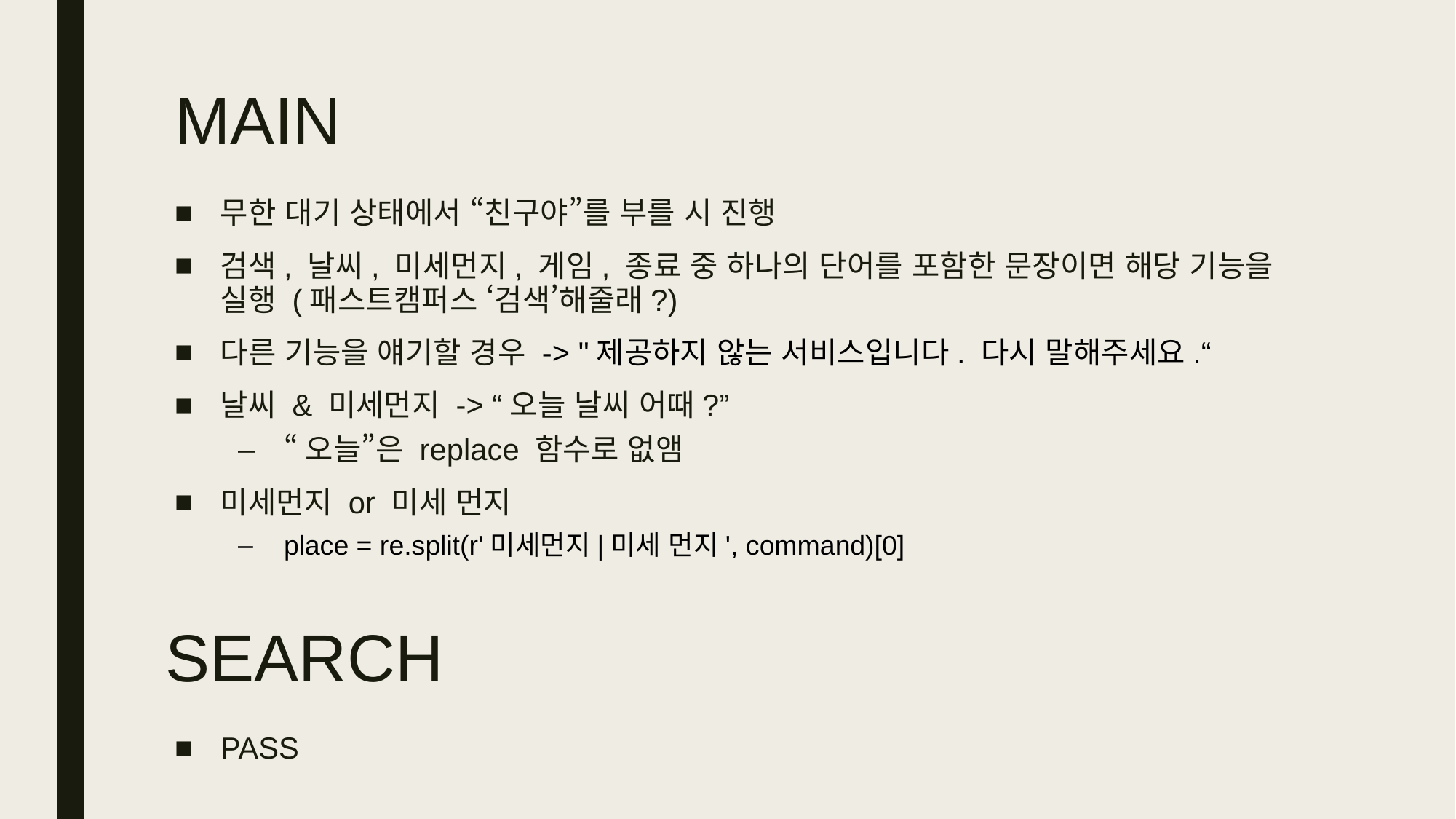

# MAIN
무한 대기 상태에서 “친구야”를 부를 시 진행
검색, 날씨, 미세먼지, 게임, 종료 중 하나의 단어를 포함한 문장이면 해당 기능을 실행 (패스트캠퍼스 ‘검색’해줄래?)
다른 기능을 얘기할 경우 -> "제공하지 않는 서비스입니다. 다시 말해주세요.“
날씨 & 미세먼지 -> “오늘 날씨 어때?”
“오늘”은 replace 함수로 없앰
미세먼지 or 미세 먼지
place = re.split(r'미세먼지|미세 먼지', command)[0]

SEARCH
PASS